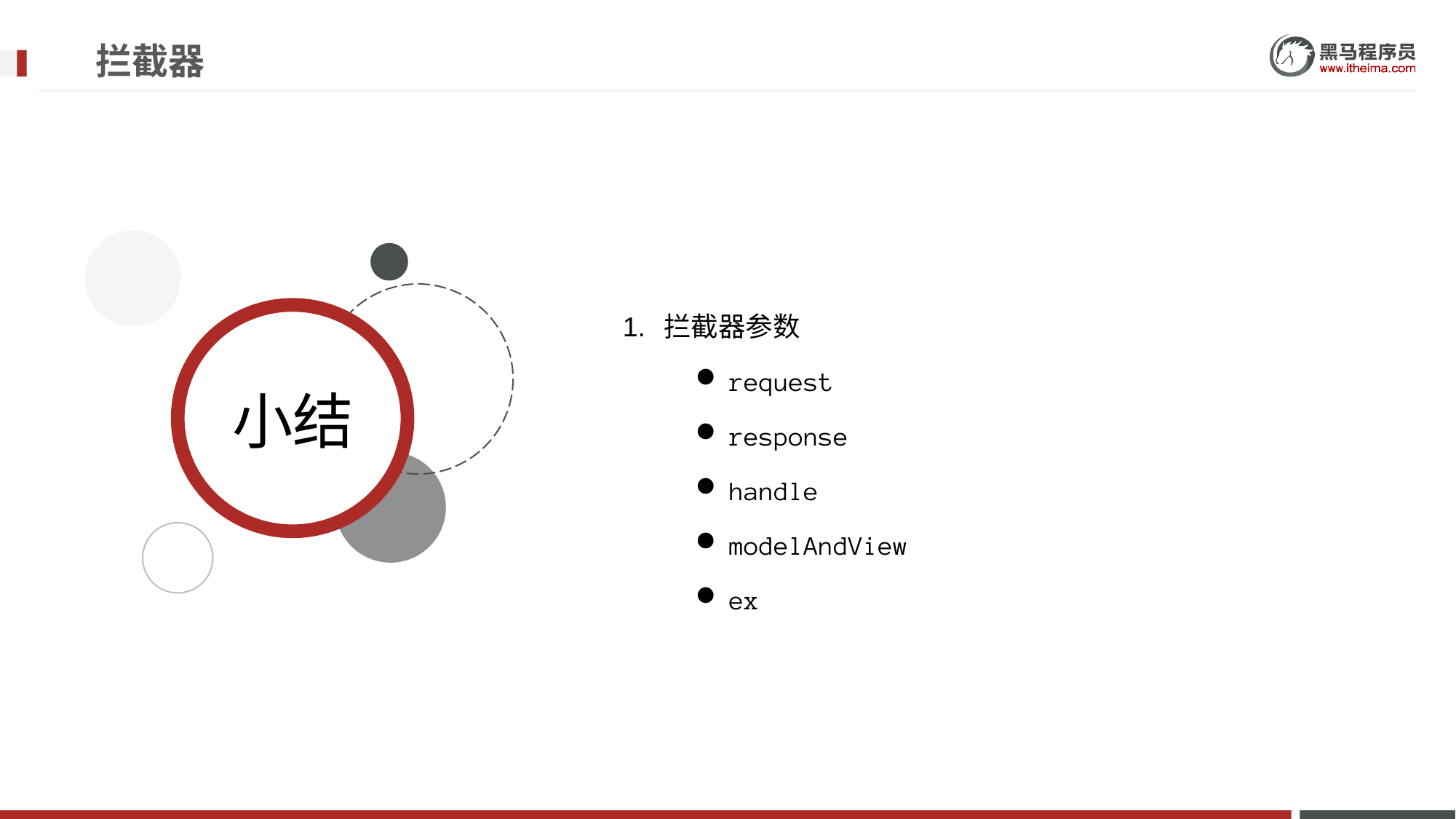

# 拦截器
拦截器参数
request
response
handle
modelAndView
ex